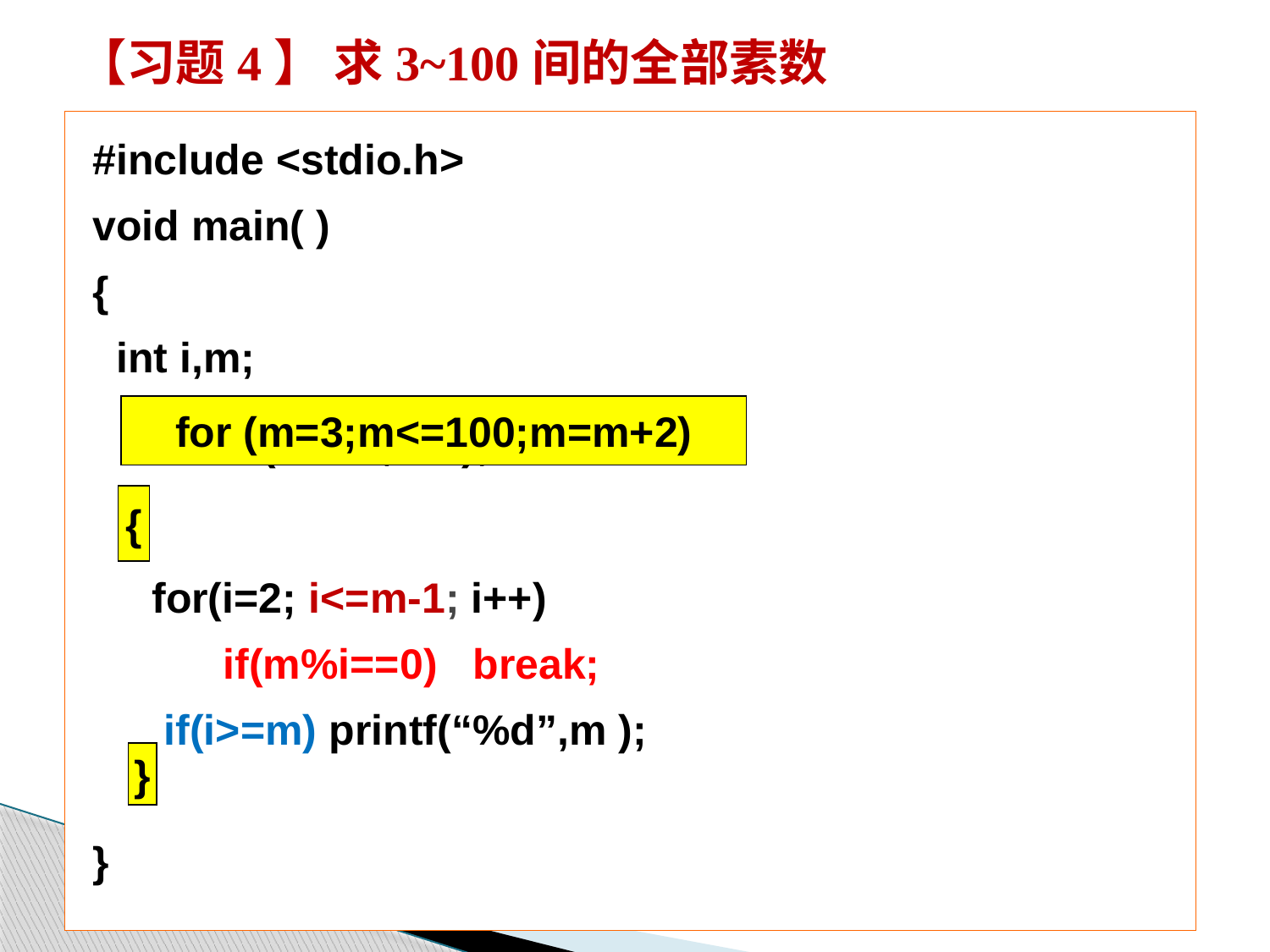

【习题4】 求3~100间的全部素数
#include <stdio.h>
void main( )
{
  int i,m;
     scanf(“%d”,&m);

     for(i=2; i<=m-1; i++)
           if(m%i==0)   break;
      if(i>=m) printf(“%d”,m );

}

for (m=3;m<=100;m=m+2)
{
}